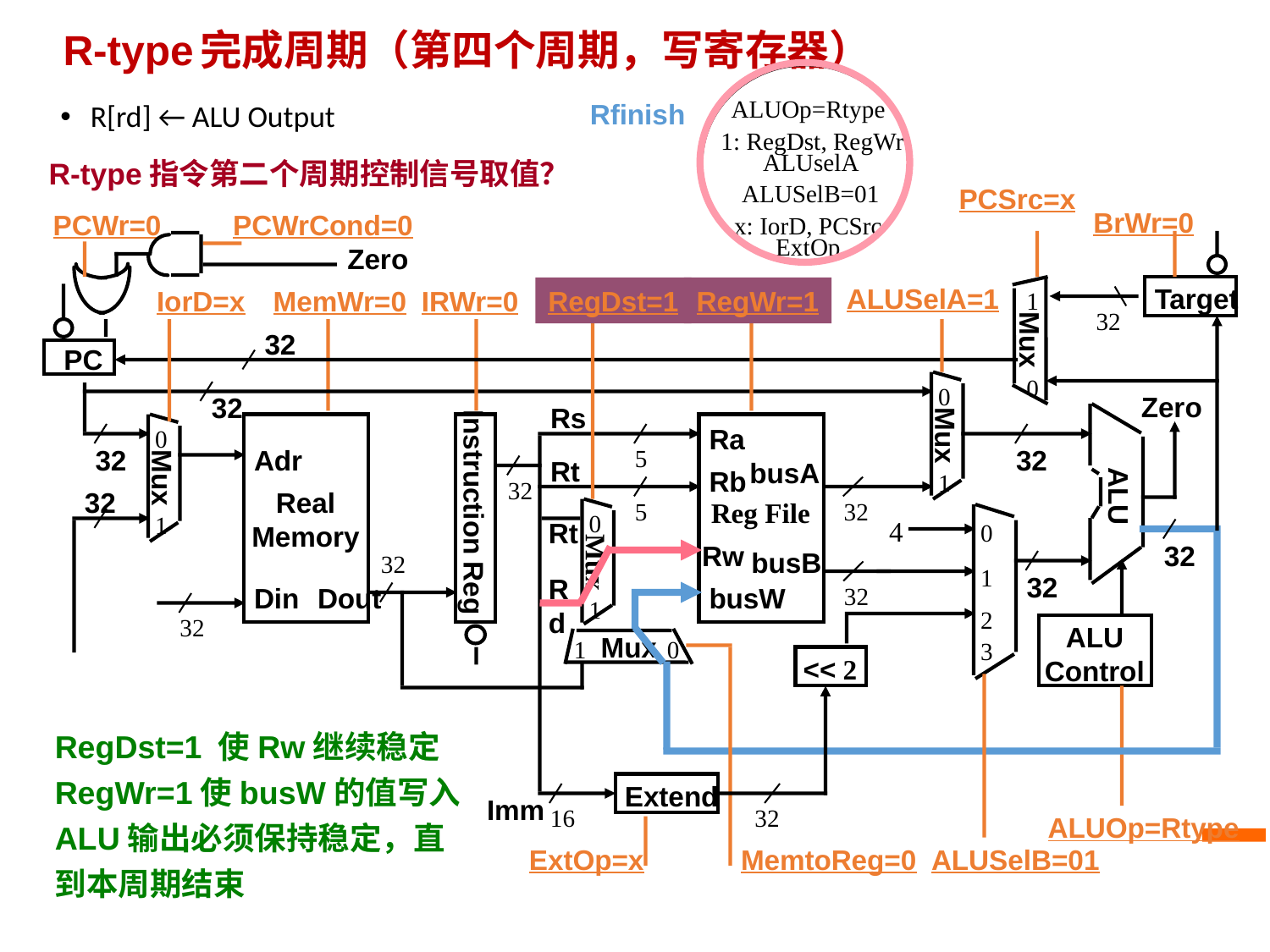

# R-type完成周期（第四个周期，写寄存器）

ALUOp=Rtype
Rfinish
1: RegDst, RegWr
ALUselA
ALUSelB=01
x: IorD, PCSrc
ExtOp
R[rd] ← ALU Output
R-type指令第二个周期控制信号取值？
PCSrc=x
BrWr=0
PCWr=0
PCWrCond=0

Zero

ALUSelA=1
Target

IorD=x
MemWr=0
IRWr=0
RegDst=1
RegWr=1
1

32

Mux

32
PC

0

0

Mux
1

Zero
32

Rs

ALU

0

Mux
1

Ra

32
Adr
5
32
Rt
busA

Rb

32

Real
Memory
32

Instruction Reg
Reg File
5
32

0

4

Rt

0

Rw
32

busB
Mux
32

32
1

Rd

Din
Dout
busW
32

1

2

32

ALU
Control

Mux
1
0

3

<< 2

RegDst=1 使Rw继续稳定
RegWr=1使busW的值写入
ALU输出必须保持稳定，直到本周期结束

Extend

16

Imm

32
ALUOp=Rtype

ExtOp=x
MemtoReg=0
ALUSelB=01